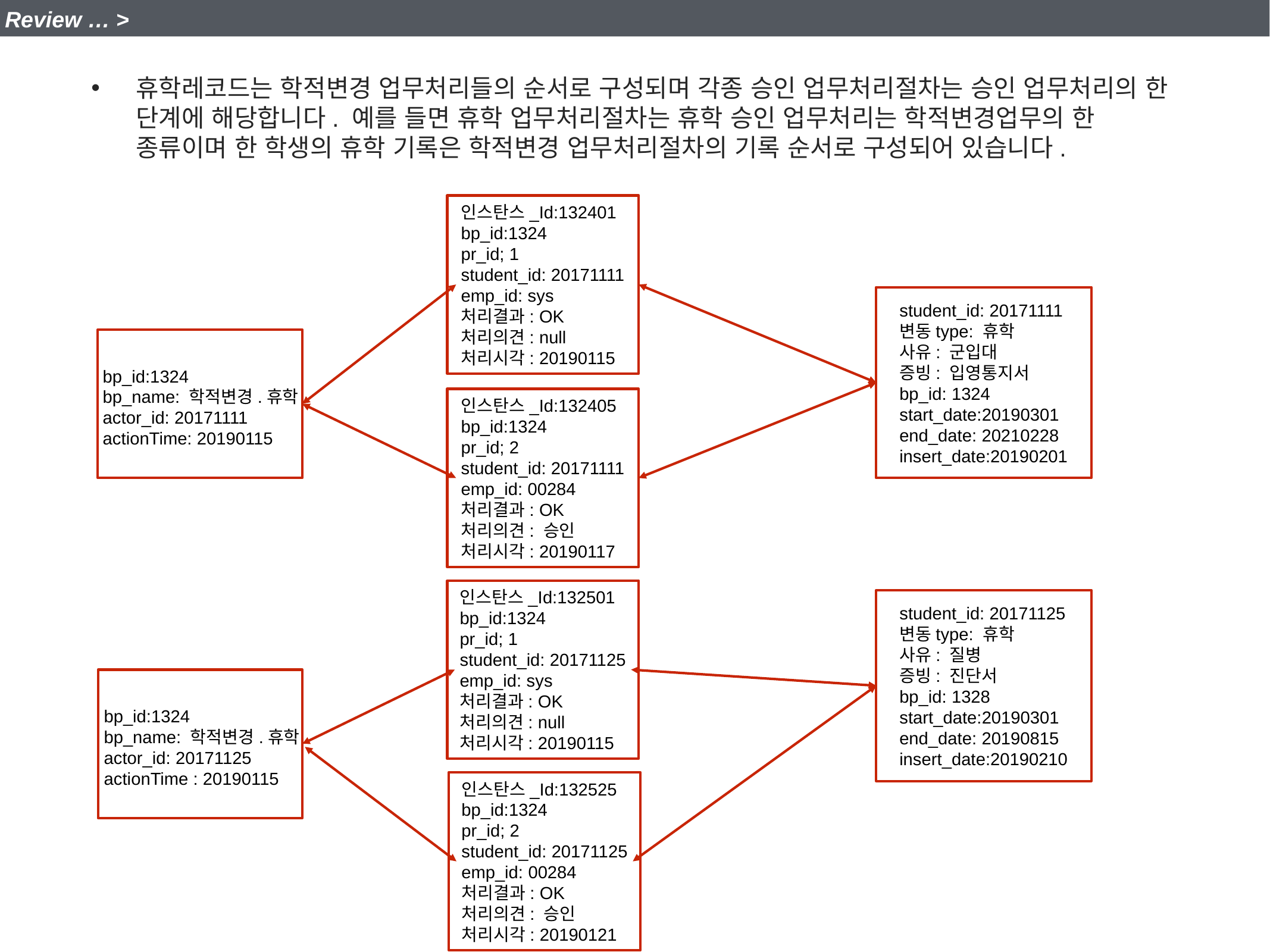

Review … >
휴학레코드는 학적변경 업무처리들의 순서로 구성되며 각종 승인 업무처리절차는 승인 업무처리의 한 단계에 해당합니다. 예를 들면 휴학 업무처리절차는 휴학 승인 업무처리는 학적변경업무의 한 종류이며 한 학생의 휴학 기록은 학적변경 업무처리절차의 기록 순서로 구성되어 있습니다.
인스탄스_Id:132401
bp_id:1324
pr_id; 1
student_id: 20171111
emp_id: sys
처리결과: OK
처리의견: null
처리시각: 20190115

student_id: 20171111
변동type: 휴학
사유: 군입대
증빙: 입영통지서
bp_id: 1324
start_date:20190301
end_date: 20210228
insert_date:20190201

bp_id:1324
bp_name: 학적변경.휴학
actor_id: 20171111
actionTime: 20190115
인스탄스_Id:132405
bp_id:1324
pr_id; 2
student_id: 20171111
emp_id: 00284
처리결과: OK
처리의견: 승인
처리시각: 20190117

인스탄스_Id:132501
bp_id:1324
pr_id; 1
student_id: 20171125
emp_id: sys
처리결과: OK
처리의견: null
처리시각: 20190115

student_id: 20171125
변동type: 휴학
사유: 질병
증빙: 진단서
bp_id: 1328
start_date:20190301
end_date: 20190815
insert_date:20190210

bp_id:1324
bp_name: 학적변경.휴학
actor_id: 20171125
actionTime : 20190115
인스탄스_Id:132525
bp_id:1324
pr_id; 2
student_id: 20171125
emp_id: 00284
처리결과: OK
처리의견: 승인
처리시각: 20190121